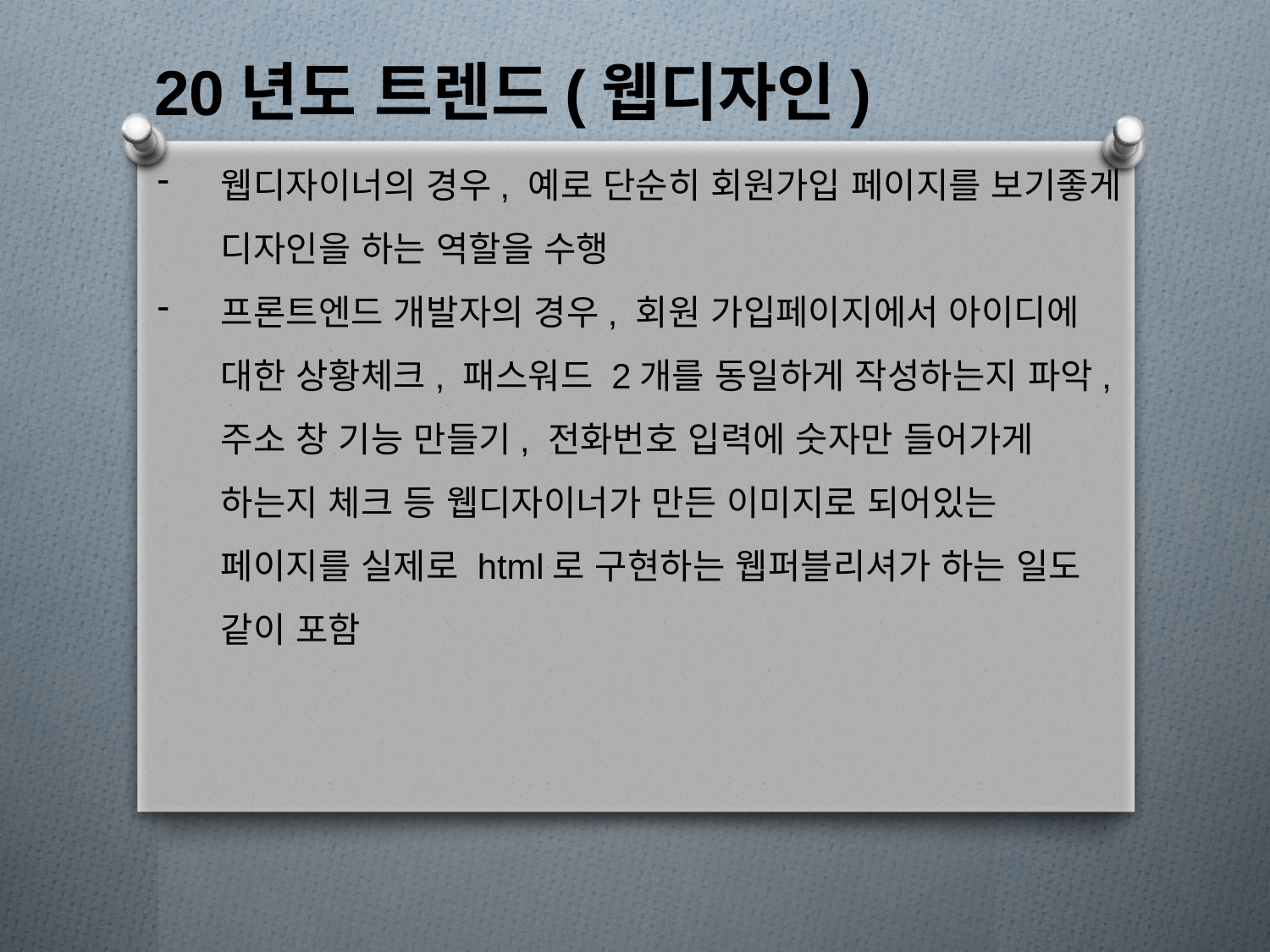

20년도 트렌드(웹디자인)
웹디자이너의 경우, 예로 단순히 회원가입 페이지를 보기좋게 디자인을 하는 역할을 수행
프론트엔드 개발자의 경우, 회원 가입페이지에서 아이디에 대한 상황체크, 패스워드 2개를 동일하게 작성하는지 파악, 주소 창 기능 만들기, 전화번호 입력에 숫자만 들어가게 하는지 체크 등 웹디자이너가 만든 이미지로 되어있는 페이지를 실제로 html로 구현하는 웹퍼블리셔가 하는 일도 같이 포함